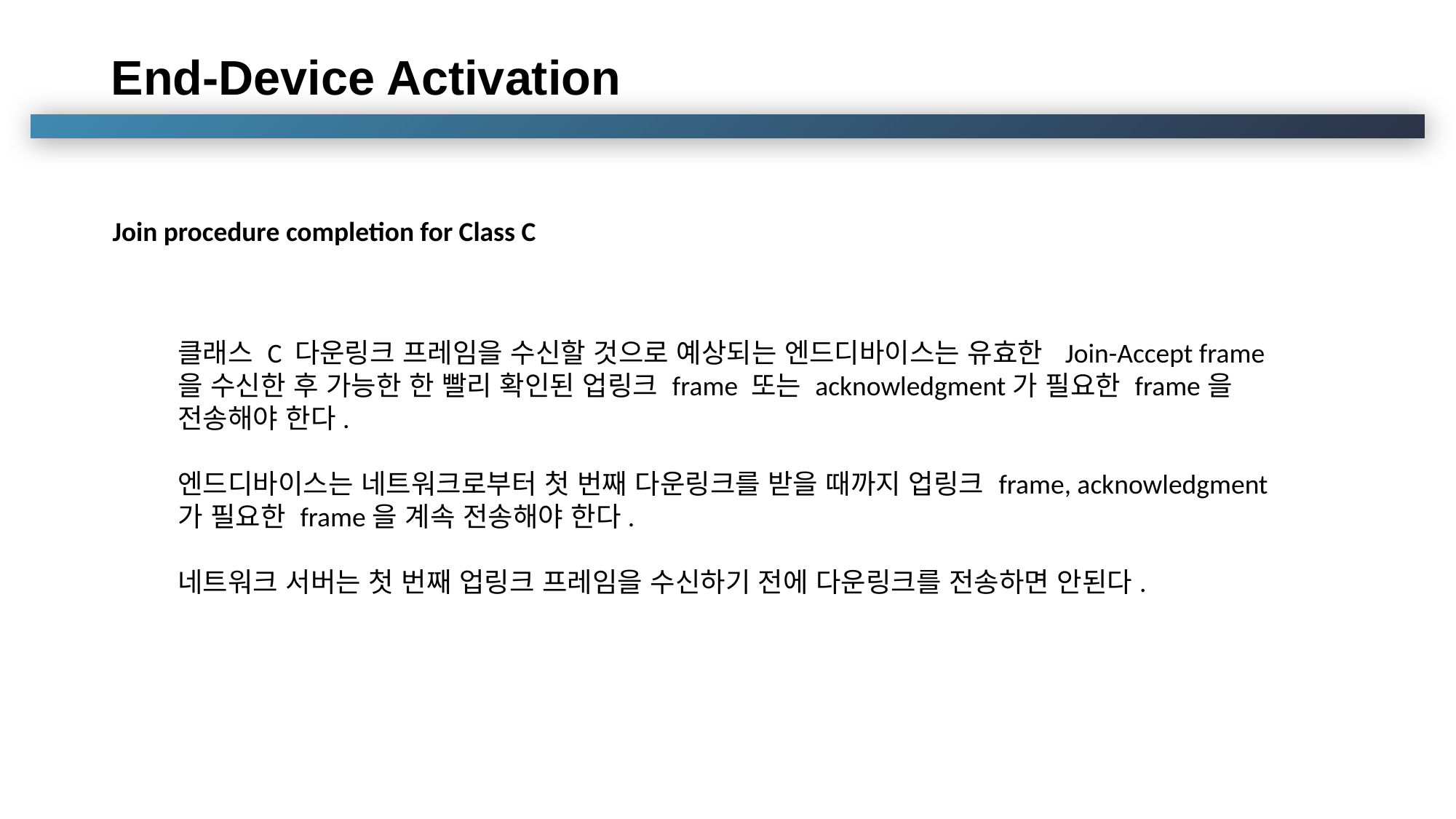

End-Device Activation

Join procedure completion for Class C
클래스 C 다운링크 프레임을 수신할 것으로 예상되는 엔드디바이스는 유효한  Join-Accept frame을 수신한 후 가능한 한 빨리 확인된 업링크 frame 또는 acknowledgment가 필요한 frame을 전송해야 한다.

엔드디바이스는 네트워크로부터 첫 번째 다운링크를 받을 때까지 업링크 frame, acknowledgment가 필요한 frame을 계속 전송해야 한다.

네트워크 서버는 첫 번째 업링크 프레임을 수신하기 전에 다운링크를 전송하면 안된다.